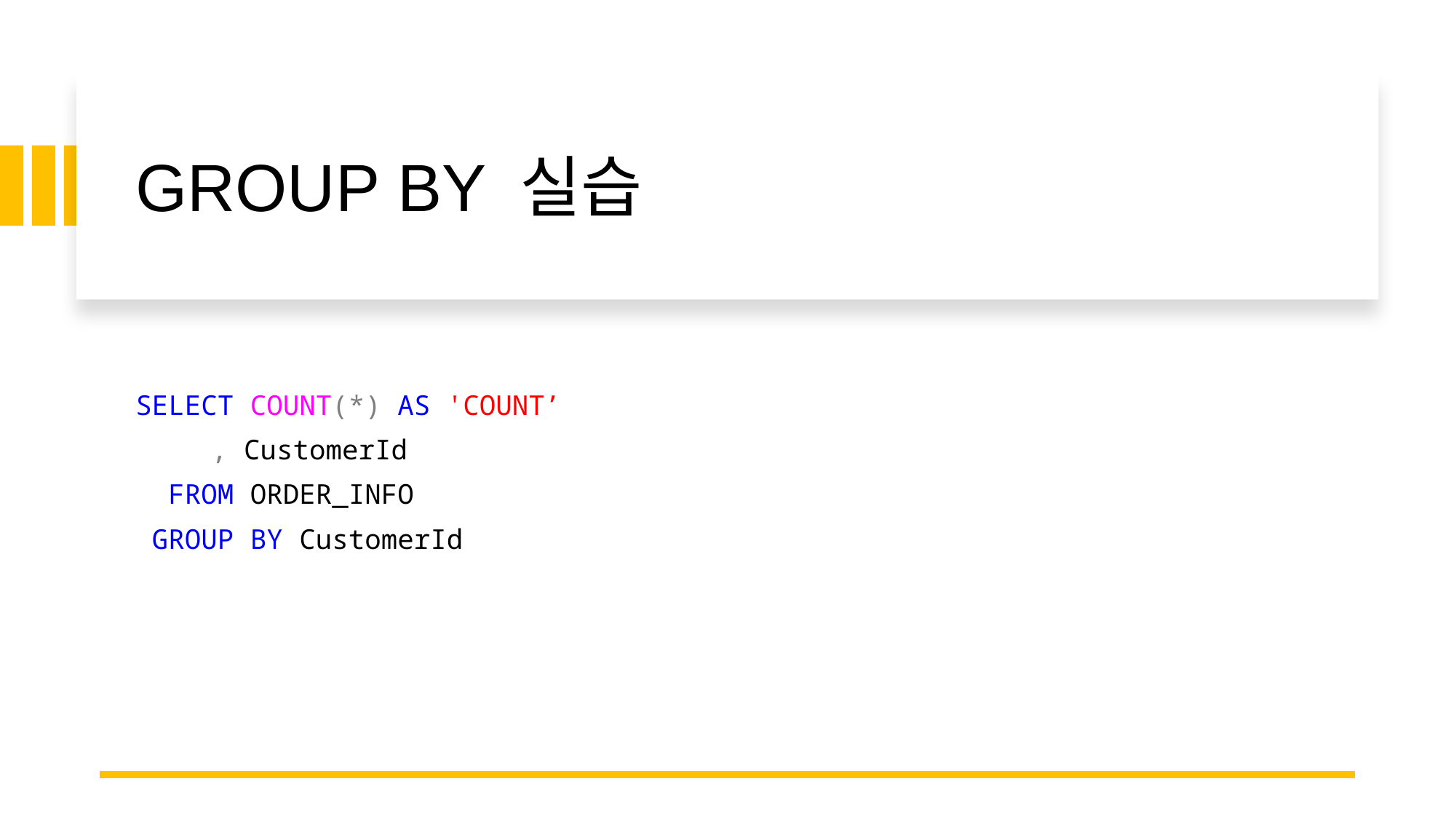

# GROUP BY 실습
SELECT COUNT(*) AS 'COUNT’
 　　, CustomerId
  FROM ORDER_INFO
 GROUP BY CustomerId